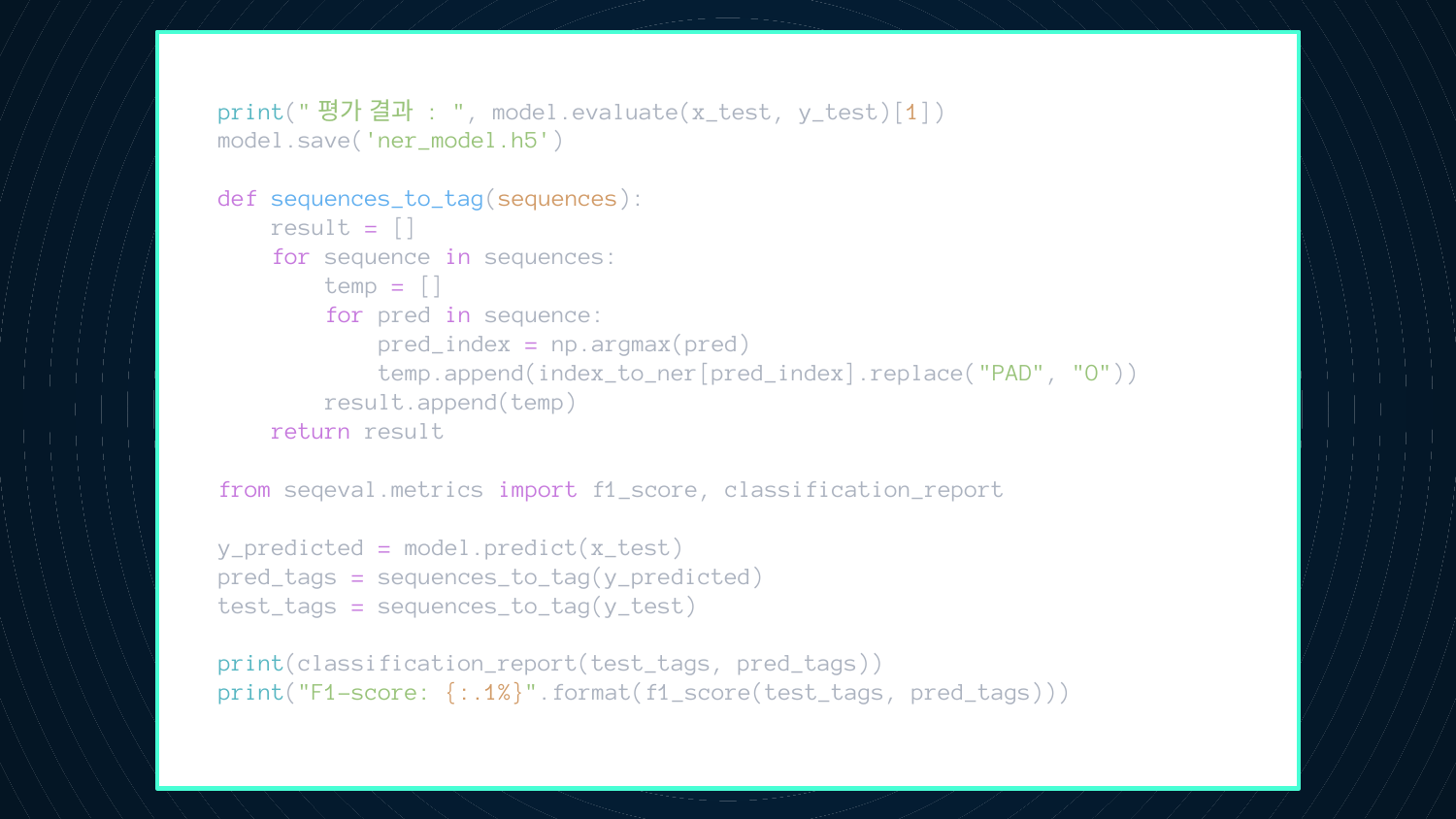

print("평가 결과 : ", model.evaluate(x_test, y_test)[1])
model.save('ner_model.h5')
def sequences_to_tag(sequences):
    result = []
    for sequence in sequences:
        temp = []
        for pred in sequence:
            pred_index = np.argmax(pred)
            temp.append(index_to_ner[pred_index].replace("PAD", "O"))
        result.append(temp)
    return result
from seqeval.metrics import f1_score, classification_report

y_predicted = model.predict(x_test)
pred_tags = sequences_to_tag(y_predicted)
test_tags = sequences_to_tag(y_test)
print(classification_report(test_tags, pred_tags))
print("F1-score: {:.1%}".format(f1_score(test_tags, pred_tags)))